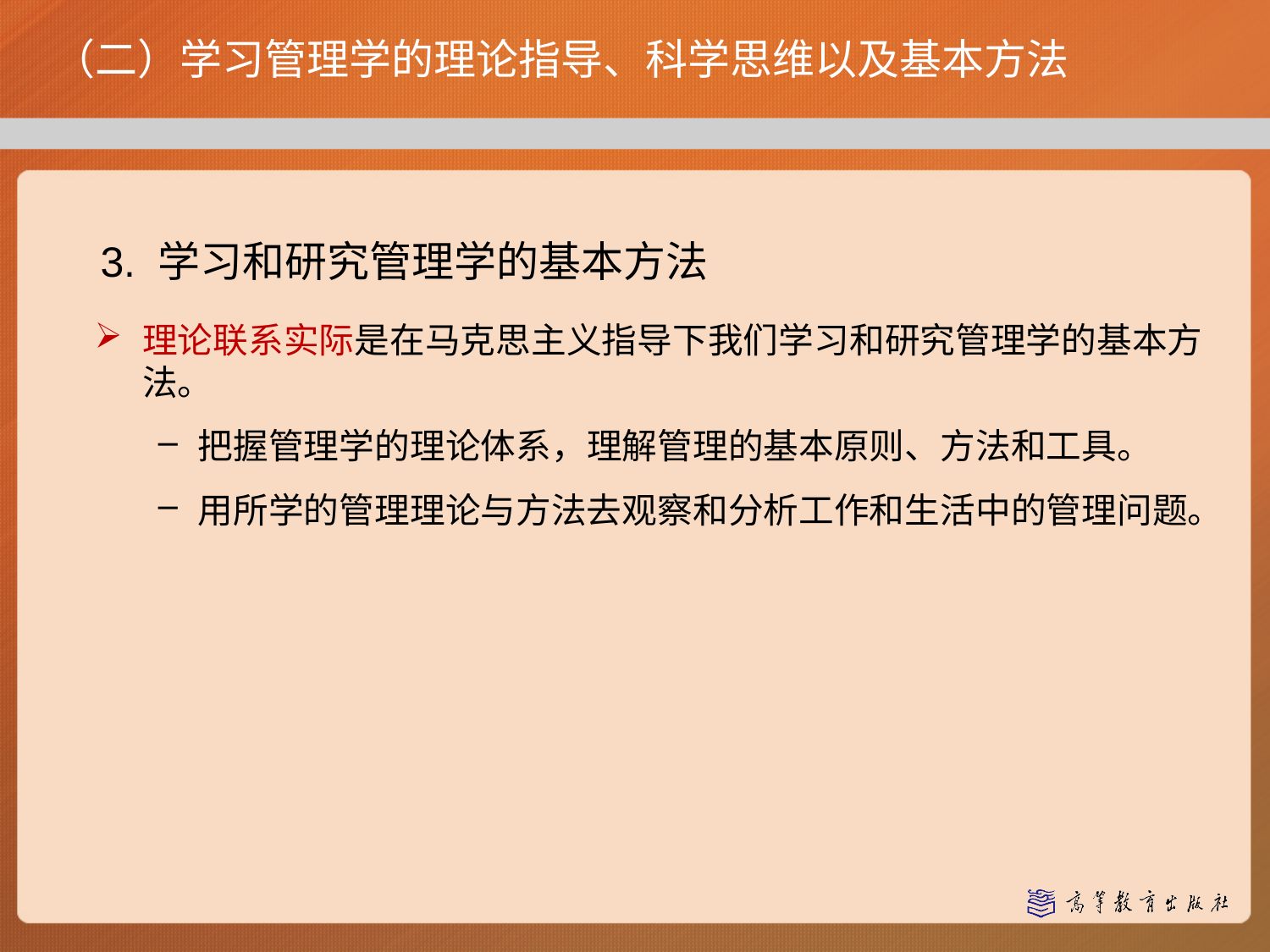

# （二）学习管理学的理论指导、科学思维以及基本方法
3. 学习和研究管理学的基本方法
理论联系实际是在马克思主义指导下我们学习和研究管理学的基本方法。
把握管理学的理论体系，理解管理的基本原则、方法和工具。
用所学的管理理论与方法去观察和分析工作和生活中的管理问题。